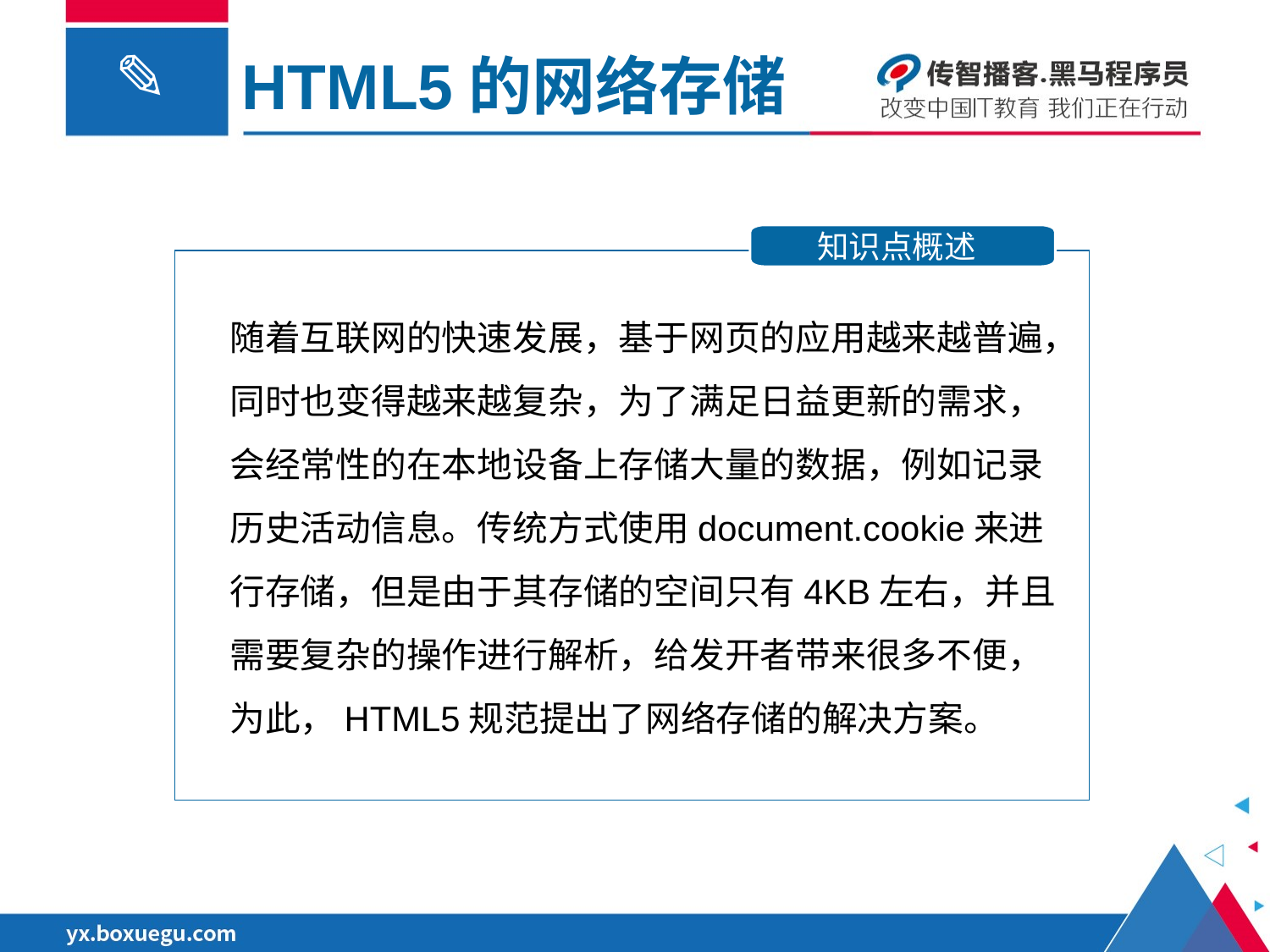

HTML5的网络存储
知识点概述

随着互联网的快速发展，基于网页的应用越来越普遍，同时也变得越来越复杂，为了满足日益更新的需求，会经常性的在本地设备上存储大量的数据，例如记录历史活动信息。传统方式使用document.cookie来进行存储，但是由于其存储的空间只有4KB左右，并且需要复杂的操作进行解析，给发开者带来很多不便，为此，HTML5规范提出了网络存储的解决方案。